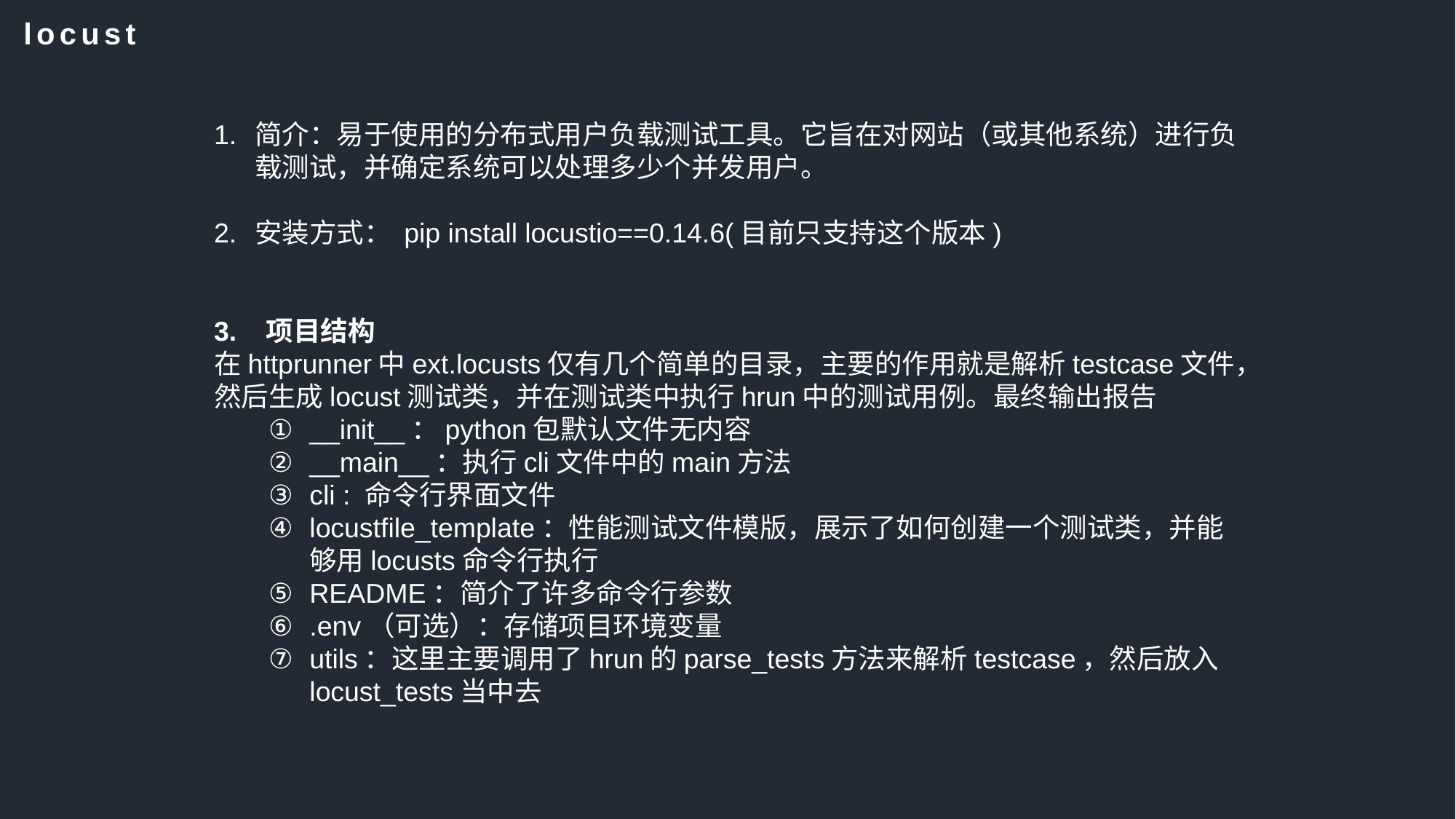

CONENTS
locust
简介：易于使用的分布式用户负载测试工具。它旨在对网站（或其他系统）进行负载测试，并确定系统可以处理多少个并发用户。

安装方式： pip install locustio==0.14.6(目前只支持这个版本)

3.   项目结构
在httprunner中ext.locusts仅有几个简单的目录，主要的作用就是解析testcase文件，然后生成locust测试类，并在测试类中执行hrun中的测试用例。最终输出报告
__init__：python包默认文件无内容
__main__：执行cli文件中的main方法
cli : 命令行界面文件
locustfile_template：性能测试文件模版，展示了如何创建一个测试类，并能够用locusts命令行执行
README：简介了许多命令行参数
.env（可选）：存储项目环境变量
utils：这里主要调用了hrun的parse_tests方法来解析testcase，然后放入locust_tests当中去